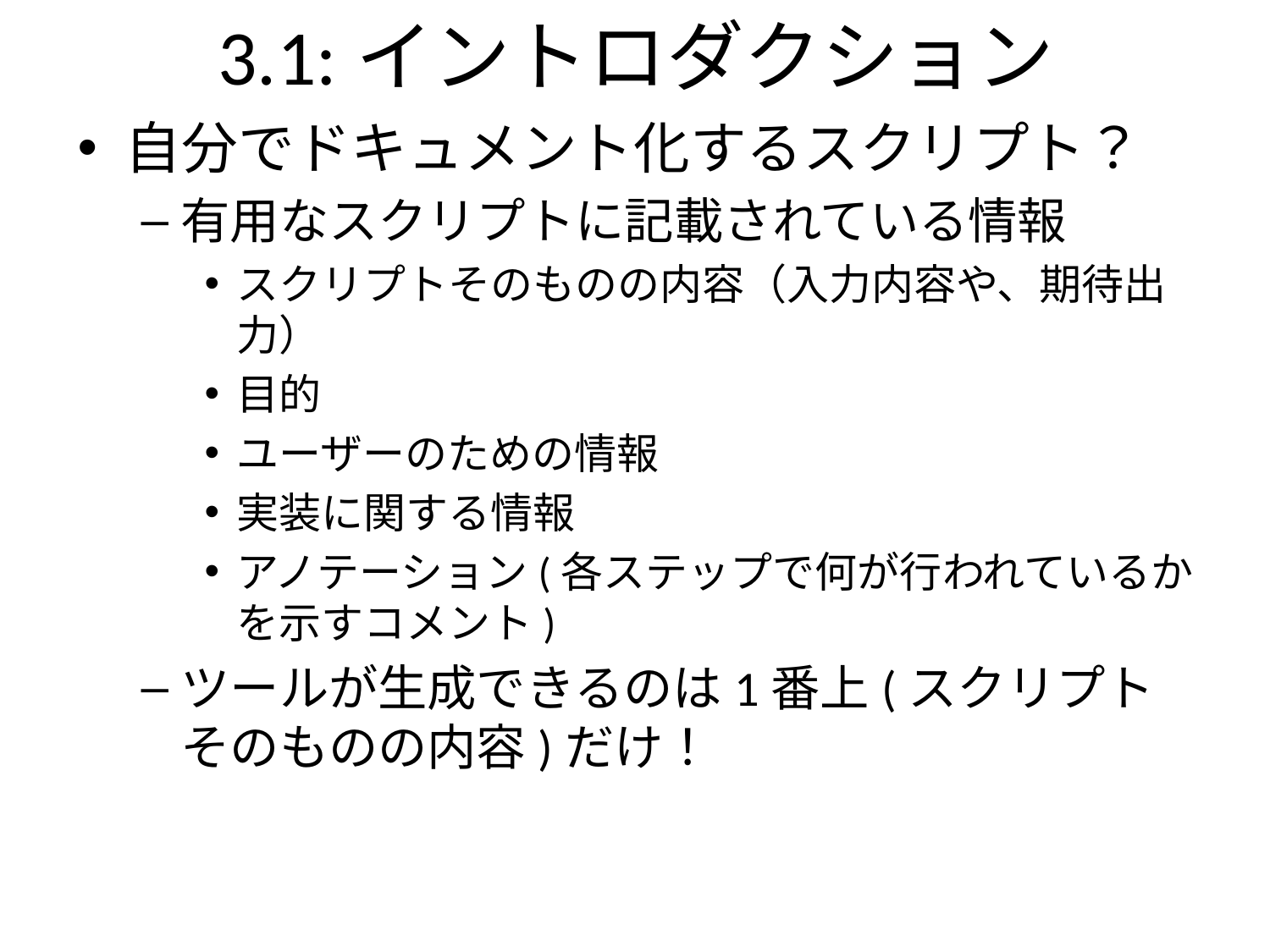

3.1:イントロダクション
自分でドキュメント化するスクリプト？
有用なスクリプトに記載されている情報
スクリプトそのものの内容（入力内容や、期待出力）
目的
ユーザーのための情報
実装に関する情報
アノテーション(各ステップで何が行われているかを示すコメント)
ツールが生成できるのは1番上(スクリプトそのものの内容)だけ！